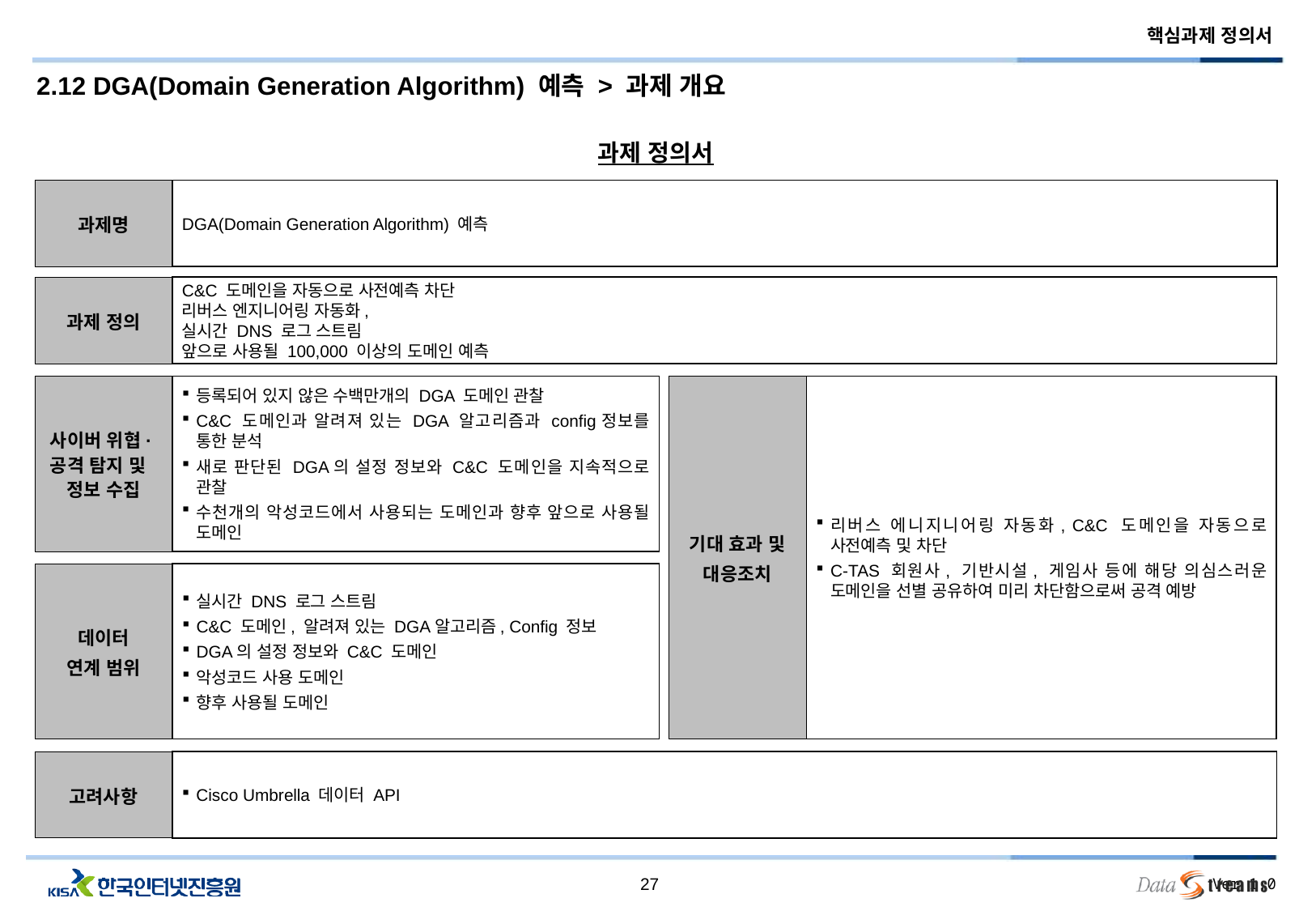

2.12 DGA(Domain Generation Algorithm) 예측 > 과제 개요
과제 정의서
과제명
DGA(Domain Generation Algorithm) 예측
과제 정의
C&C 도메인을 자동으로 사전예측 차단
리버스 엔지니어링 자동화,
실시간 DNS 로그 스트림
앞으로 사용될 100,000 이상의 도메인 예측
사이버 위협·  공격 탐지 및   정보 수집
등록되어 있지 않은 수백만개의 DGA 도메인 관찰
C&C 도메인과 알려져 있는 DGA 알고리즘과 config정보를 통한 분석
새로 판단된 DGA의 설정 정보와 C&C 도메인을 지속적으로 관찰
수천개의 악성코드에서 사용되는 도메인과 향후 앞으로 사용될 도메인
기대 효과 및
대응조치
리버스 에니지니어링 자동화, C&C 도메인을 자동으로 사전예측 및 차단
C-TAS 회원사, 기반시설, 게임사 등에 해당 의심스러운 도메인을 선별 공유하여 미리 차단함으로써 공격 예방
데이터
연계 범위
실시간 DNS 로그 스트림
C&C 도메인, 알려져 있는 DGA알고리즘, Config 정보
DGA의 설정 정보와 C&C 도메인
악성코드 사용 도메인
향후 사용될 도메인
고려사항
Cisco Umbrella 데이터 API